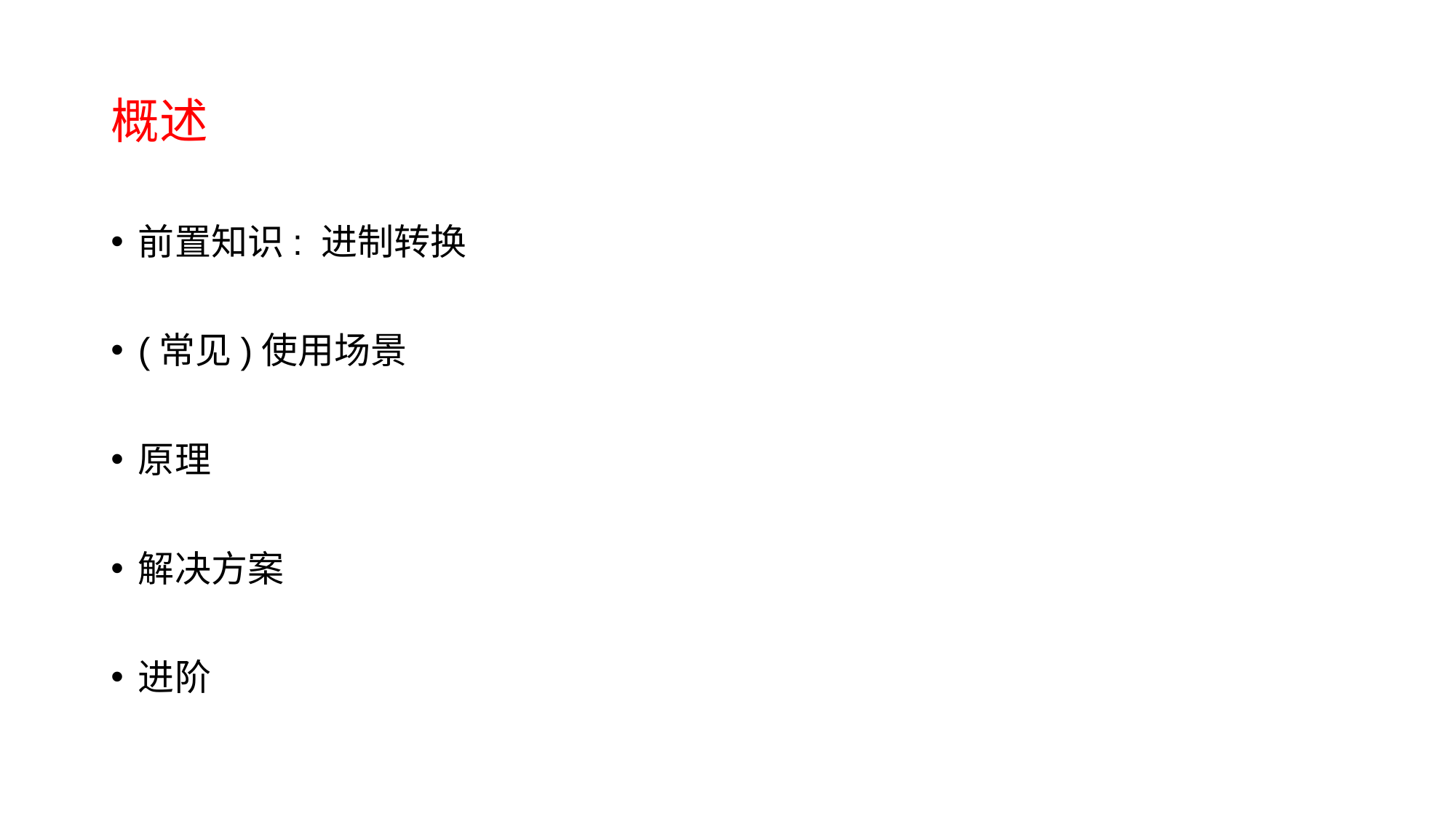

# 概述
前置知识: 进制转换

(常见)使用场景

原理

解决方案

进阶